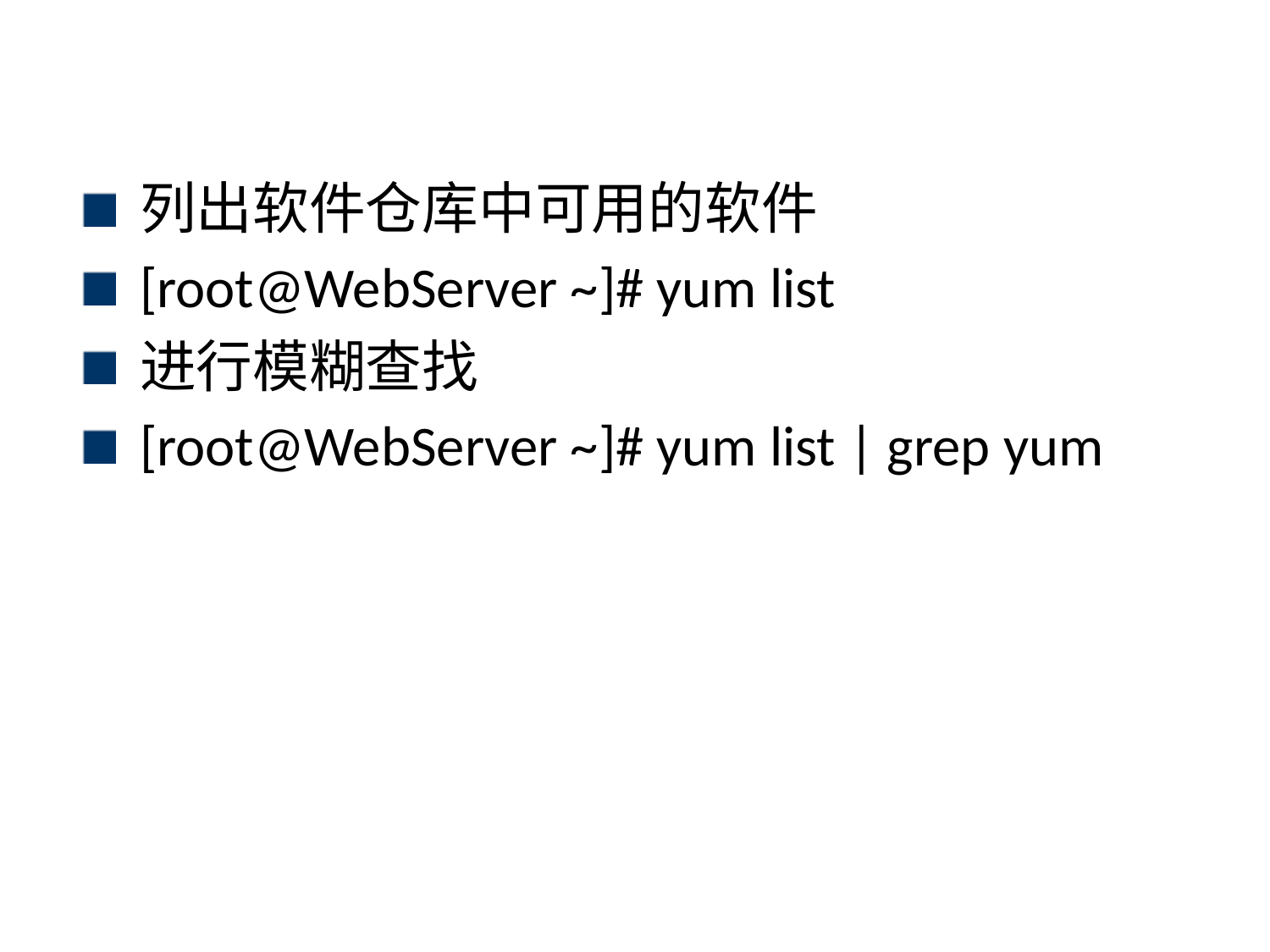

# 列出软件仓库中可用的软件
列出软件仓库中可用的软件
[root@WebServer ~]# yum list
进行模糊查找
[root@WebServer ~]# yum list | grep yum